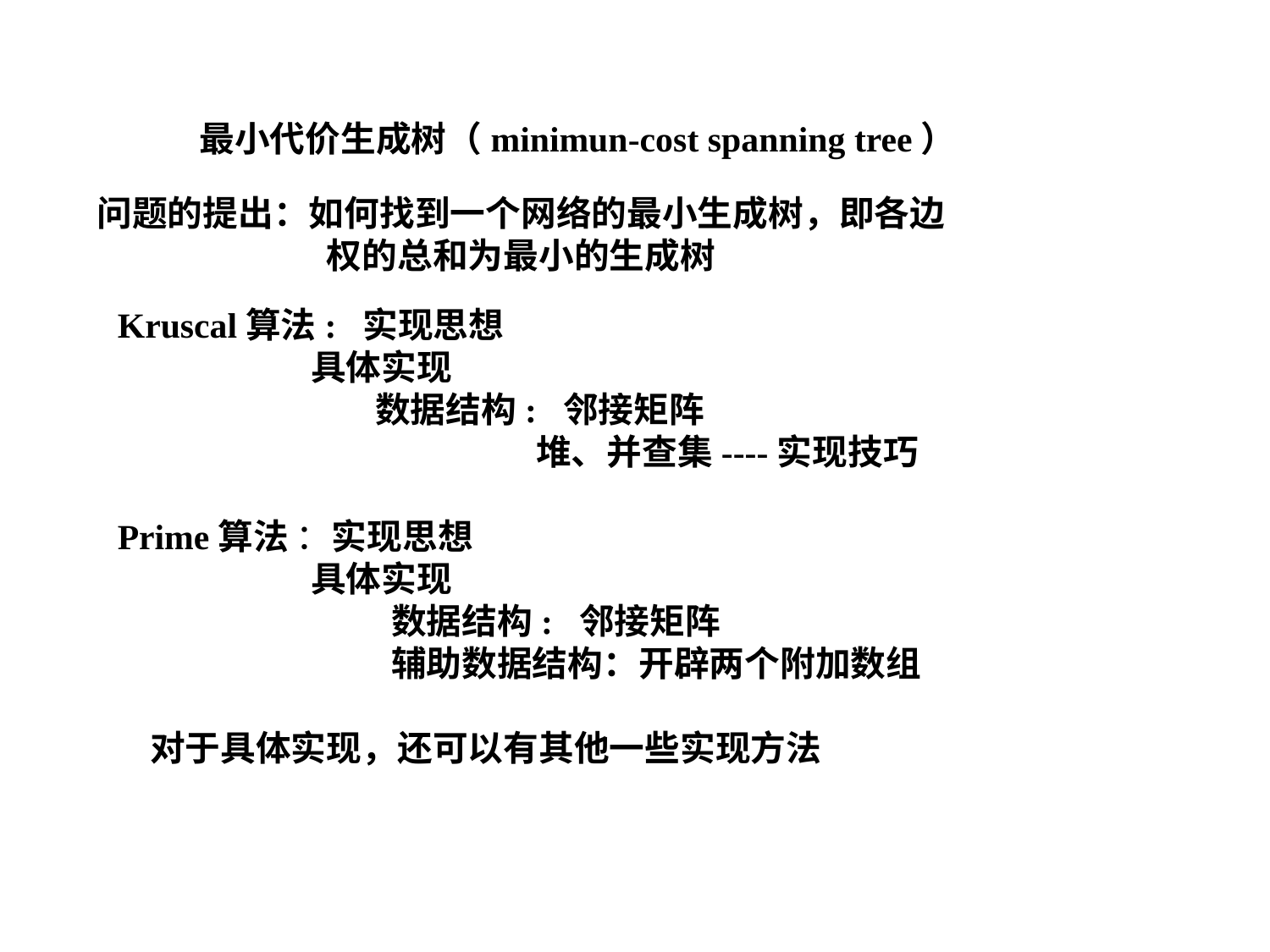

最小代价生成树（minimun-cost spanning tree）
问题的提出：如何找到一个网络的最小生成树，即各边
权的总和为最小的生成树
Kruscal算法:  实现思想
                       具体实现
                               数据结构:  邻接矩阵
                                                   堆、并查集----实现技巧

Prime算法 ：实现思想
                       具体实现
                                 数据结构:  邻接矩阵
                                 辅助数据结构：开辟两个附加数组

   对于具体实现，还可以有其他一些实现方法